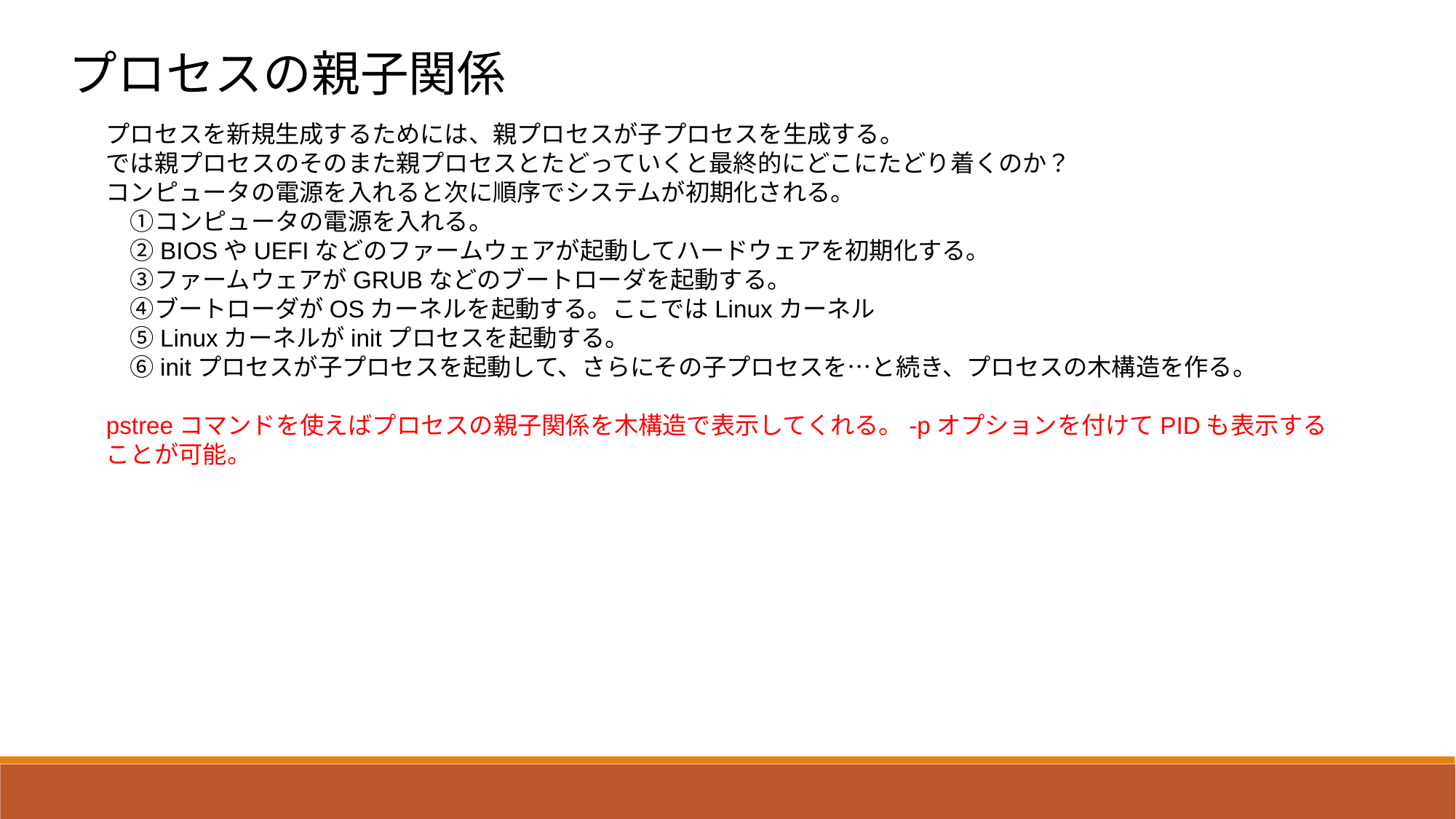

プロセスの親子関係
プロセスを新規生成するためには、親プロセスが子プロセスを生成する。
では親プロセスのそのまた親プロセスとたどっていくと最終的にどこにたどり着くのか？
コンピュータの電源を入れると次に順序でシステムが初期化される。
　①コンピュータの電源を入れる。
　②BIOSやUEFIなどのファームウェアが起動してハードウェアを初期化する。
　③ファームウェアがGRUBなどのブートローダを起動する。
　④ブートローダがOSカーネルを起動する。ここではLinuxカーネル
　⑤Linuxカーネルがinitプロセスを起動する。
　⑥initプロセスが子プロセスを起動して、さらにその子プロセスを…と続き、プロセスの木構造を作る。

pstreeコマンドを使えばプロセスの親子関係を木構造で表示してくれる。-pオプションを付けてPIDも表示することが可能。